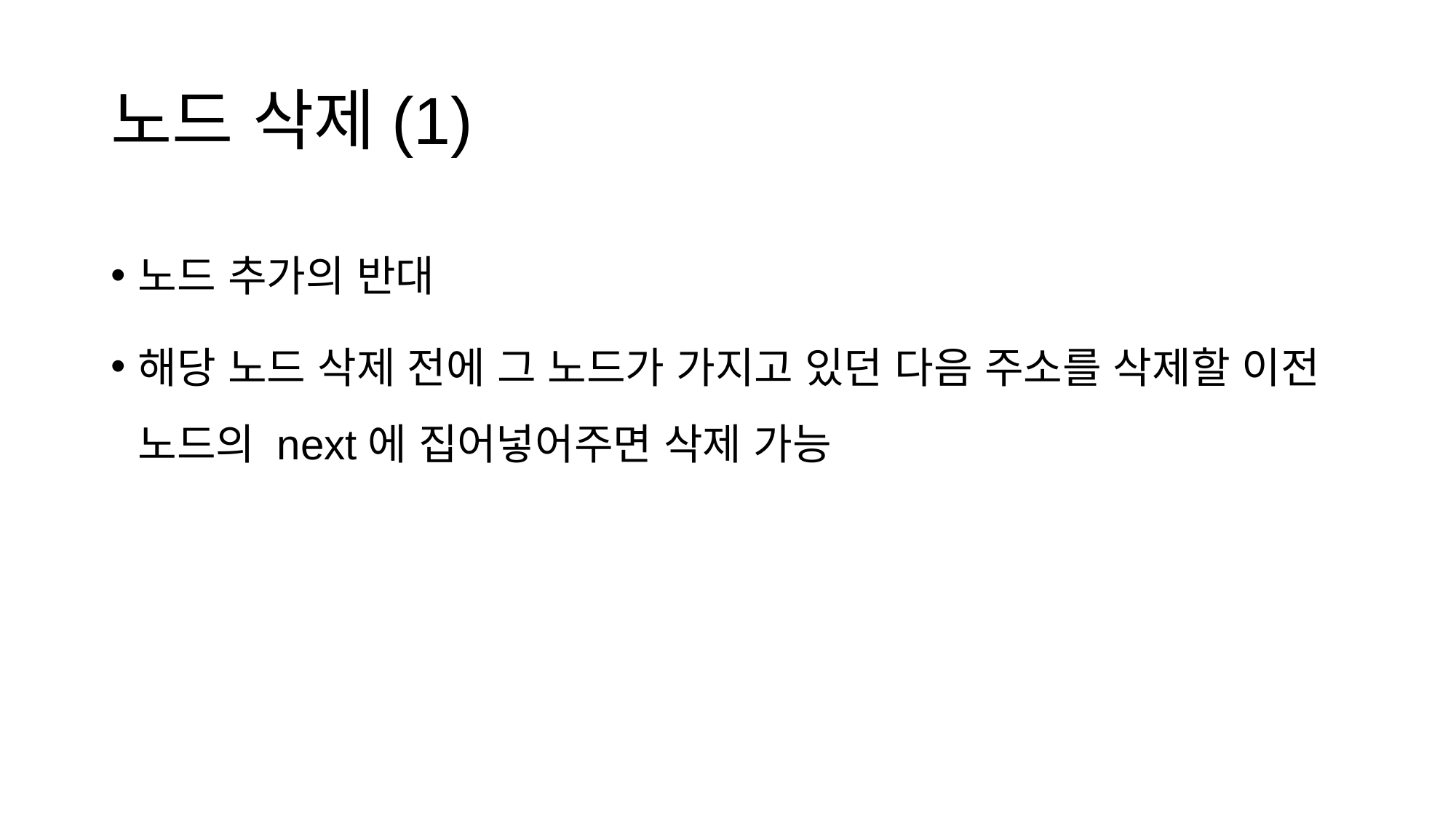

# 노드 삭제(1)
노드 추가의 반대
해당 노드 삭제 전에 그 노드가 가지고 있던 다음 주소를 삭제할 이전 노드의 next에 집어넣어주면 삭제 가능